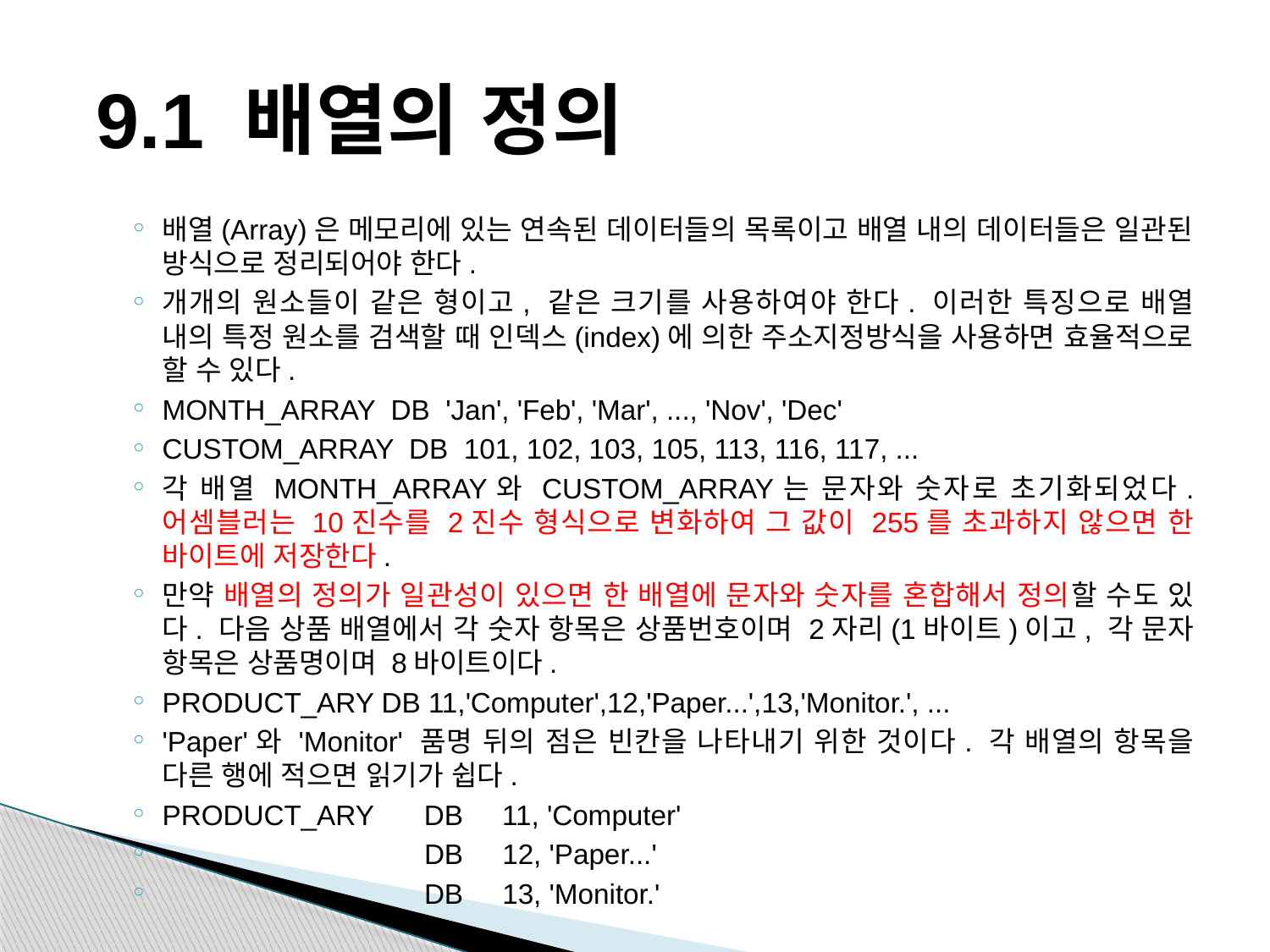

# 9.1 배열의 정의
배열(Array)은 메모리에 있는 연속된 데이터들의 목록이고 배열 내의 데이터들은 일관된 방식으로 정리되어야 한다.
개개의 원소들이 같은 형이고, 같은 크기를 사용하여야 한다. 이러한 특징으로 배열 내의 특정 원소를 검색할 때 인덱스(index)에 의한 주소지정방식을 사용하면 효율적으로 할 수 있다.
MONTH_ARRAY  DB  'Jan', 'Feb', 'Mar', ..., 'Nov', 'Dec'
CUSTOM_ARRAY  DB  101, 102, 103, 105, 113, 116, 117, ...
각 배열 MONTH_ARRAY와 CUSTOM_ARRAY는 문자와 숫자로 초기화되었다. 어셈블러는 10진수를 2진수 형식으로 변화하여 그 값이 255를 초과하지 않으면 한 바이트에 저장한다.
만약 배열의 정의가 일관성이 있으면 한 배열에 문자와 숫자를 혼합해서 정의할 수도 있다. 다음 상품 배열에서 각 숫자 항목은 상품번호이며 2자리(1바이트)이고, 각 문자 항목은 상품명이며 8바이트이다.
PRODUCT_ARY DB 11,'Computer',12,'Paper...',13,'Monitor.', ...
'Paper'와 'Monitor' 품명 뒤의 점은 빈칸을 나타내기 위한 것이다. 각 배열의 항목을 다른 행에 적으면 읽기가 쉽다.
PRODUCT_ARY	 DB     11, 'Computer'
		 DB     12, 'Paper...'
		 DB     13, 'Monitor.'